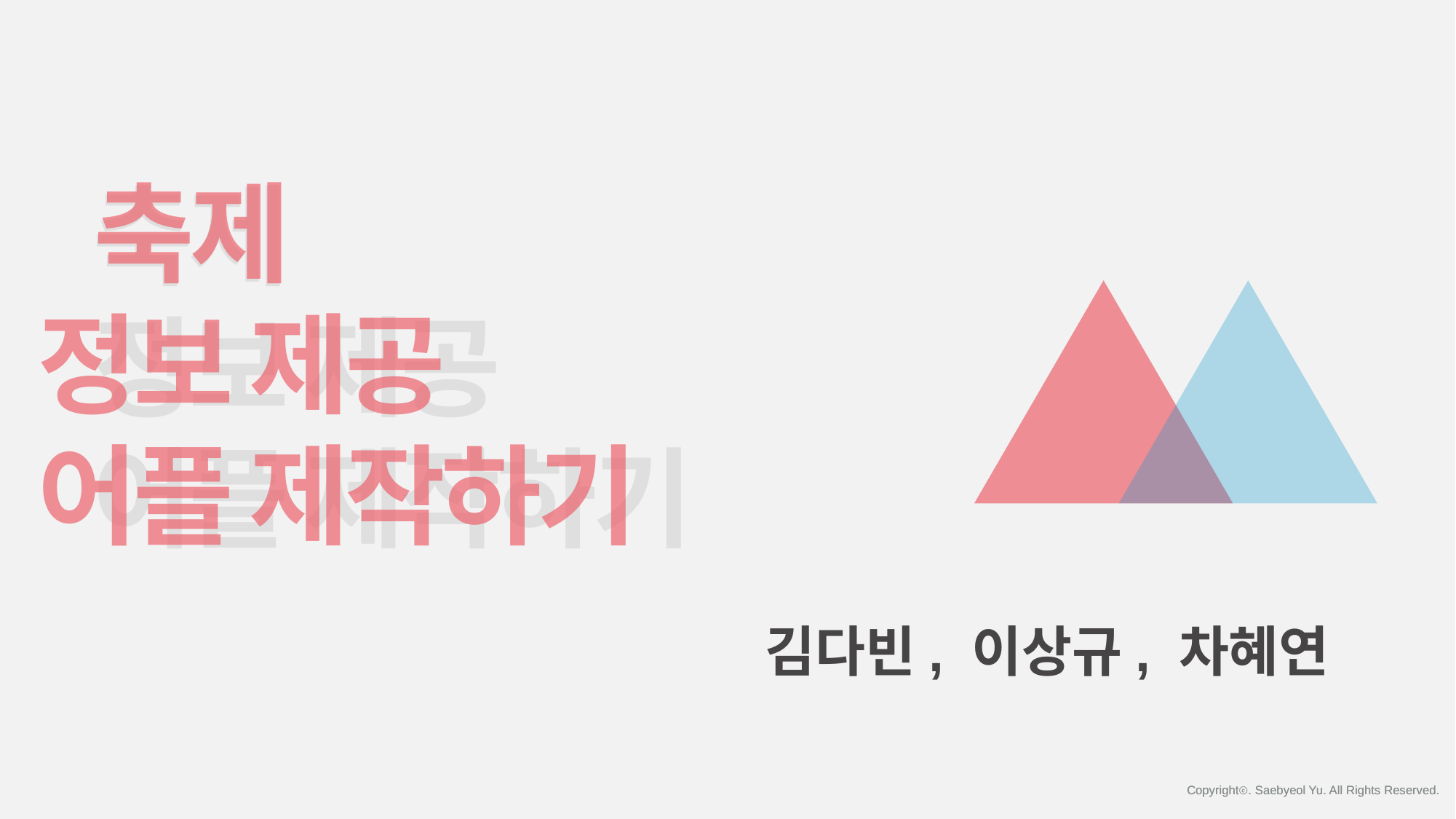

축제
정보 제공
어플 제작하기
축제
정보 제공
어플 제작하기

김다빈, 이상규, 차혜연
Copyrightⓒ. Saebyeol Yu. All Rights Reserved.